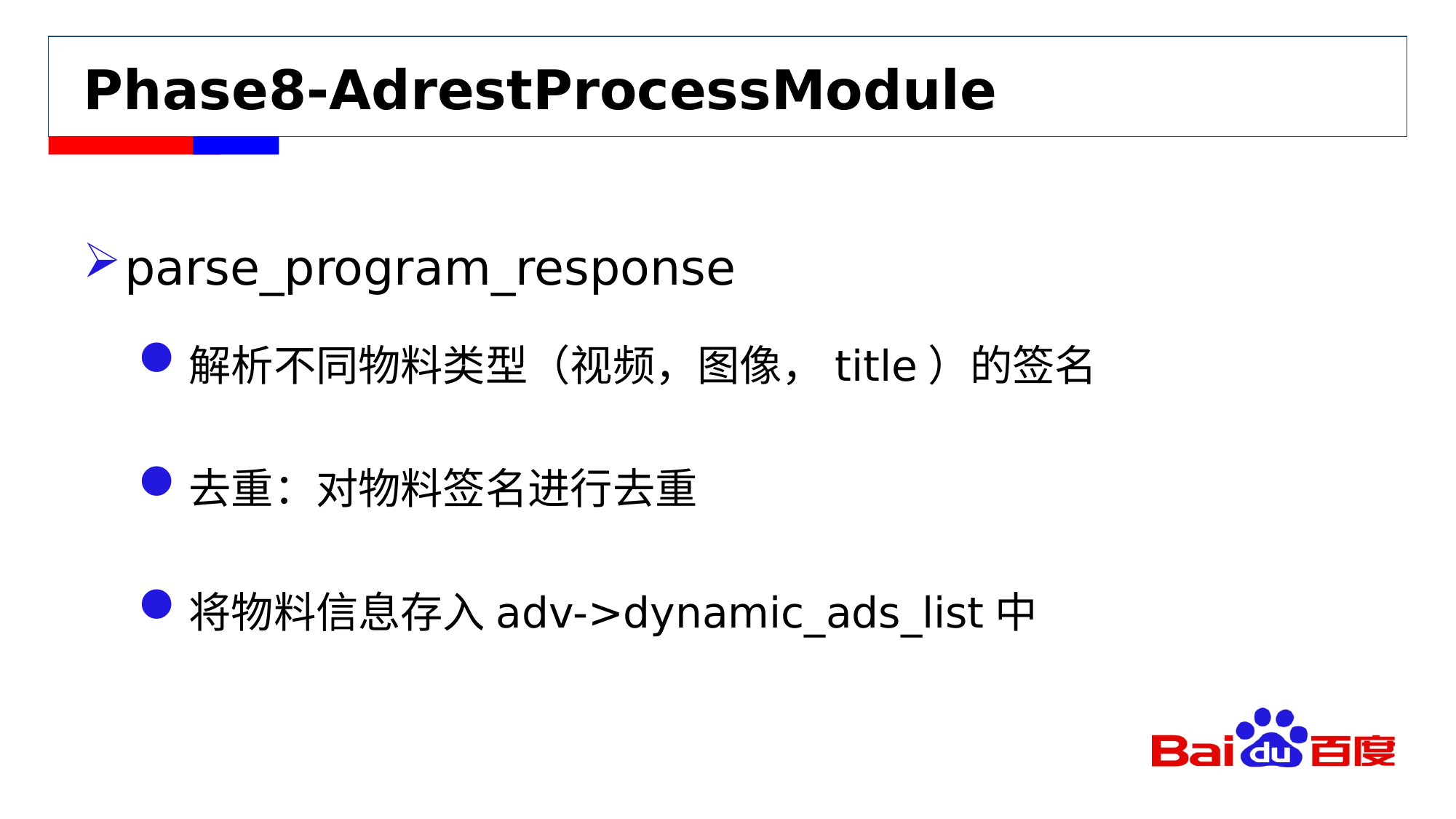

# Phase8-AdrestProcessModule

parse_program_response

解析不同物料类型（视频，图像，title）的签名

去重：对物料签名进行去重

将物料信息存入adv->dynamic_ads_list中